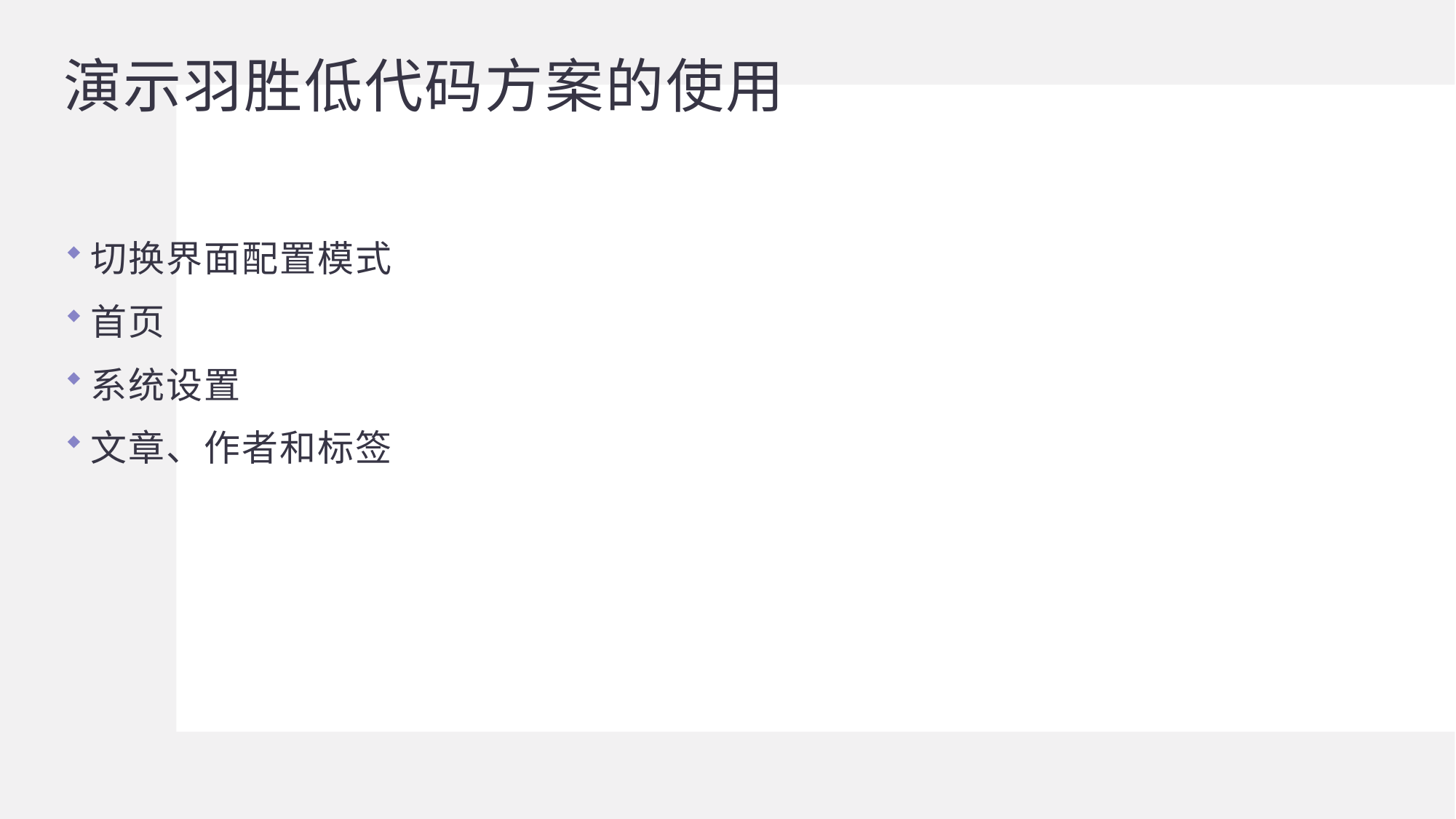

# 演示羽胜低代码方案的使用
切换界面配置模式
首页
系统设置
文章、作者和标签